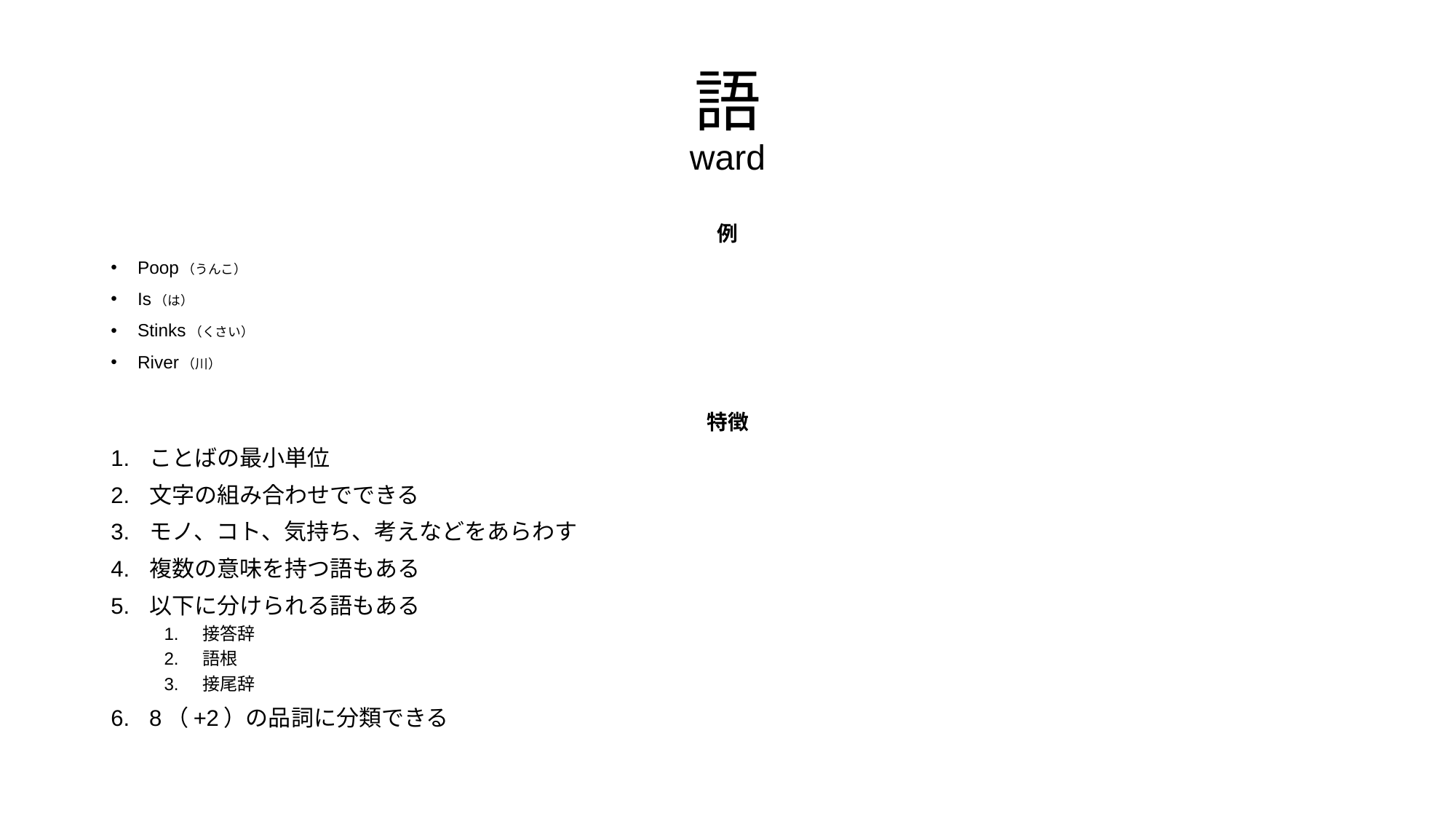

# 語 ward
例
Poop（うんこ）
Is（は）
Stinks（くさい）
River（川）

特徴
ことばの最小単位
文字の組み合わせでできる
モノ、コト、気持ち、考えなどをあらわす
複数の意味を持つ語もある
以下に分けられる語もある
接答辞
語根
接尾辞
8（+2）の品詞に分類できる